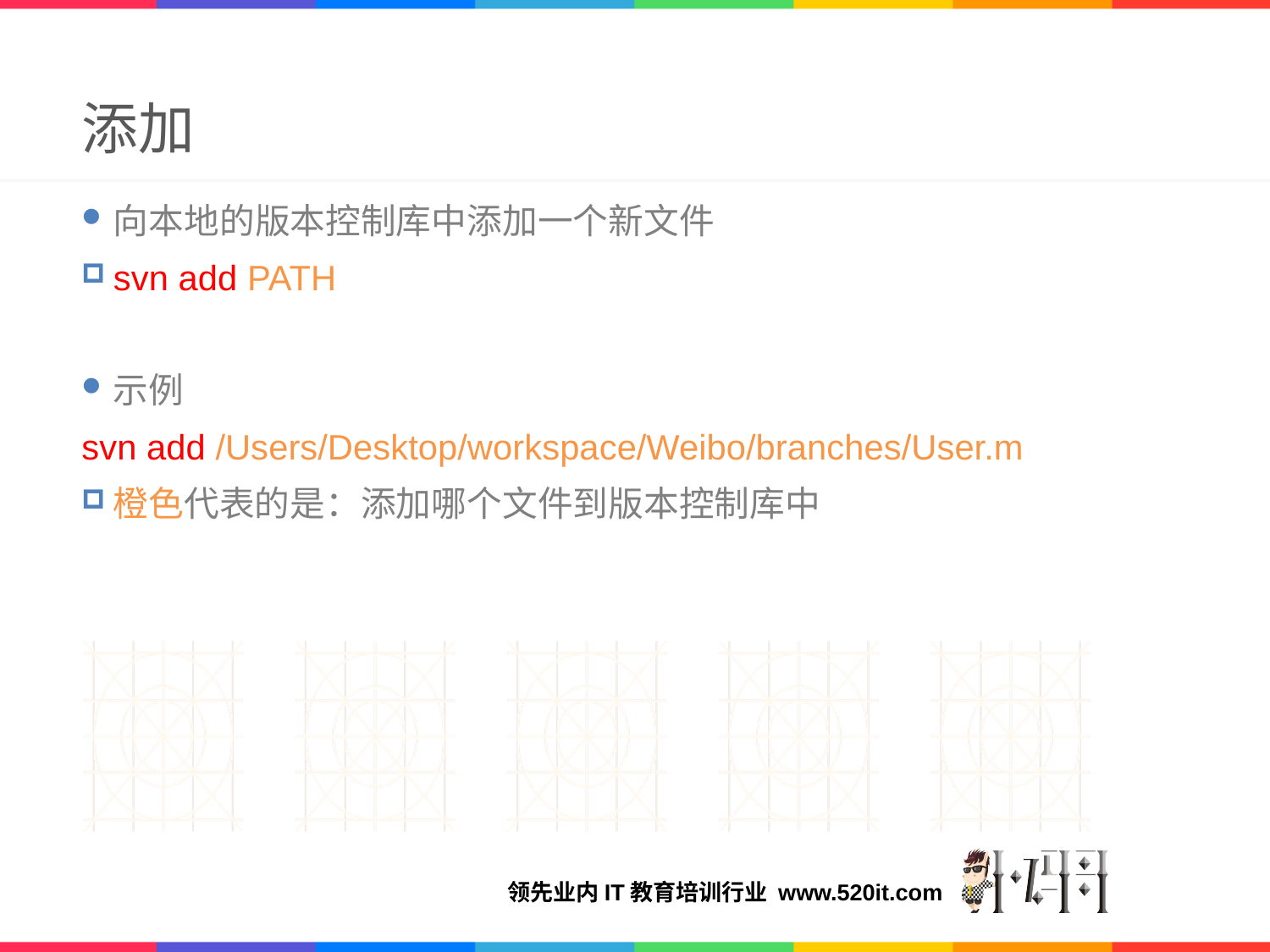

# 添加
向本地的版本控制库中添加一个新文件
svn add PATH

示例
svn add /Users/Desktop/workspace/Weibo/branches/User.m
橙色代表的是：添加哪个文件到版本控制库中